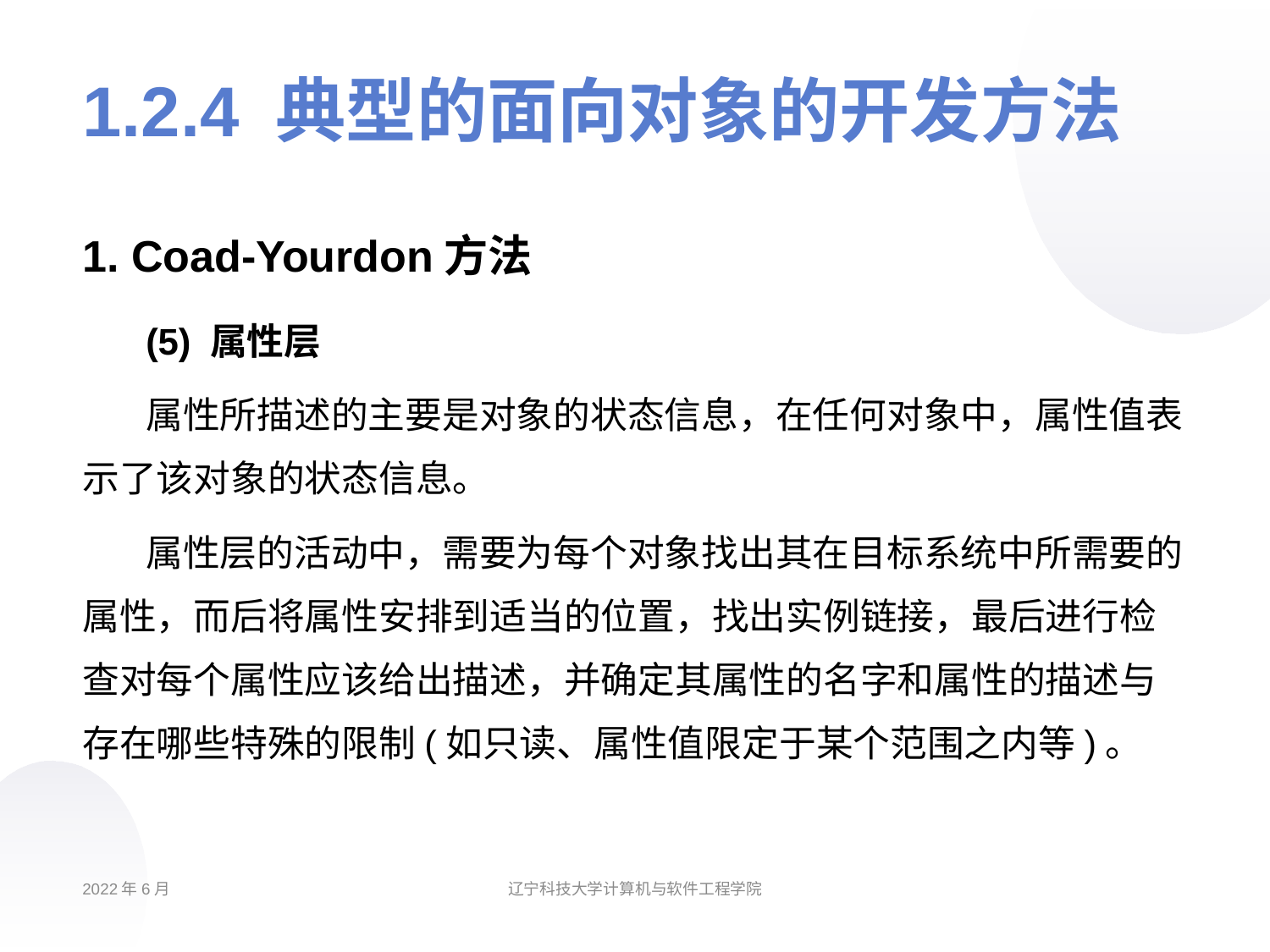

# 1.2.4 典型的面向对象的开发方法
1. Coad-Yourdon方法
(5) 属性层
属性所描述的主要是对象的状态信息，在任何对象中，属性值表示了该对象的状态信息。
属性层的活动中，需要为每个对象找出其在目标系统中所需要的属性，而后将属性安排到适当的位置，找出实例链接，最后进行检查对每个属性应该给出描述，并确定其属性的名字和属性的描述与存在哪些特殊的限制(如只读、属性值限定于某个范围之内等)。

2022年6月
辽宁科技大学计算机与软件工程学院
128